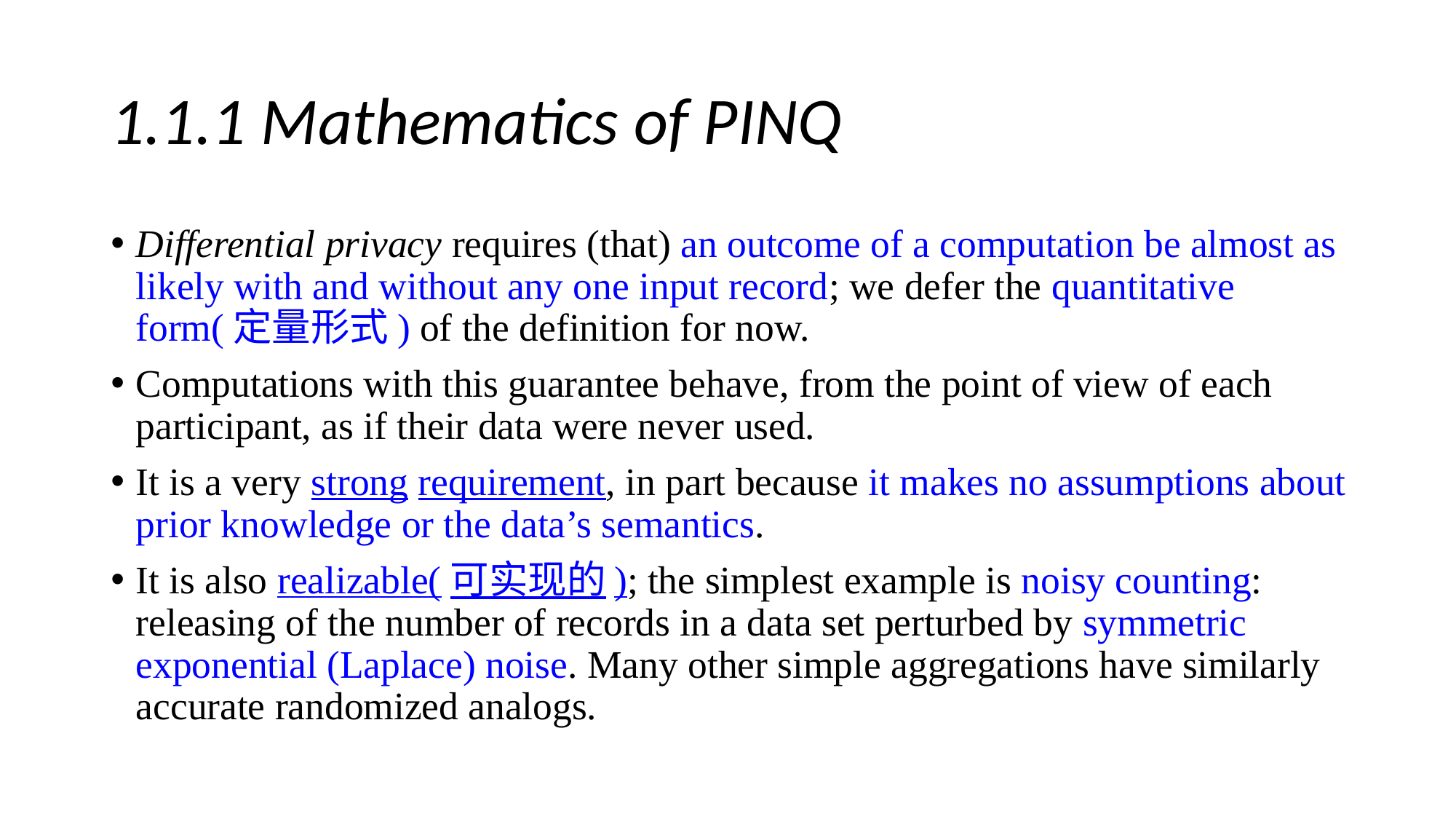

# 1.1.1 Mathematics of PINQ
Differential privacy requires (that) an outcome of a computation be almost as likely with and without any one input record; we defer the quantitative form(定量形式) of the definition for now.
Computations with this guarantee behave, from the point of view of each participant, as if their data were never used.
It is a very strong requirement, in part because it makes no assumptions about prior knowledge or the data’s semantics.
It is also realizable(可实现的); the simplest example is noisy counting: releasing of the number of records in a data set perturbed by symmetric exponential (Laplace) noise. Many other simple aggregations have similarly accurate randomized analogs.